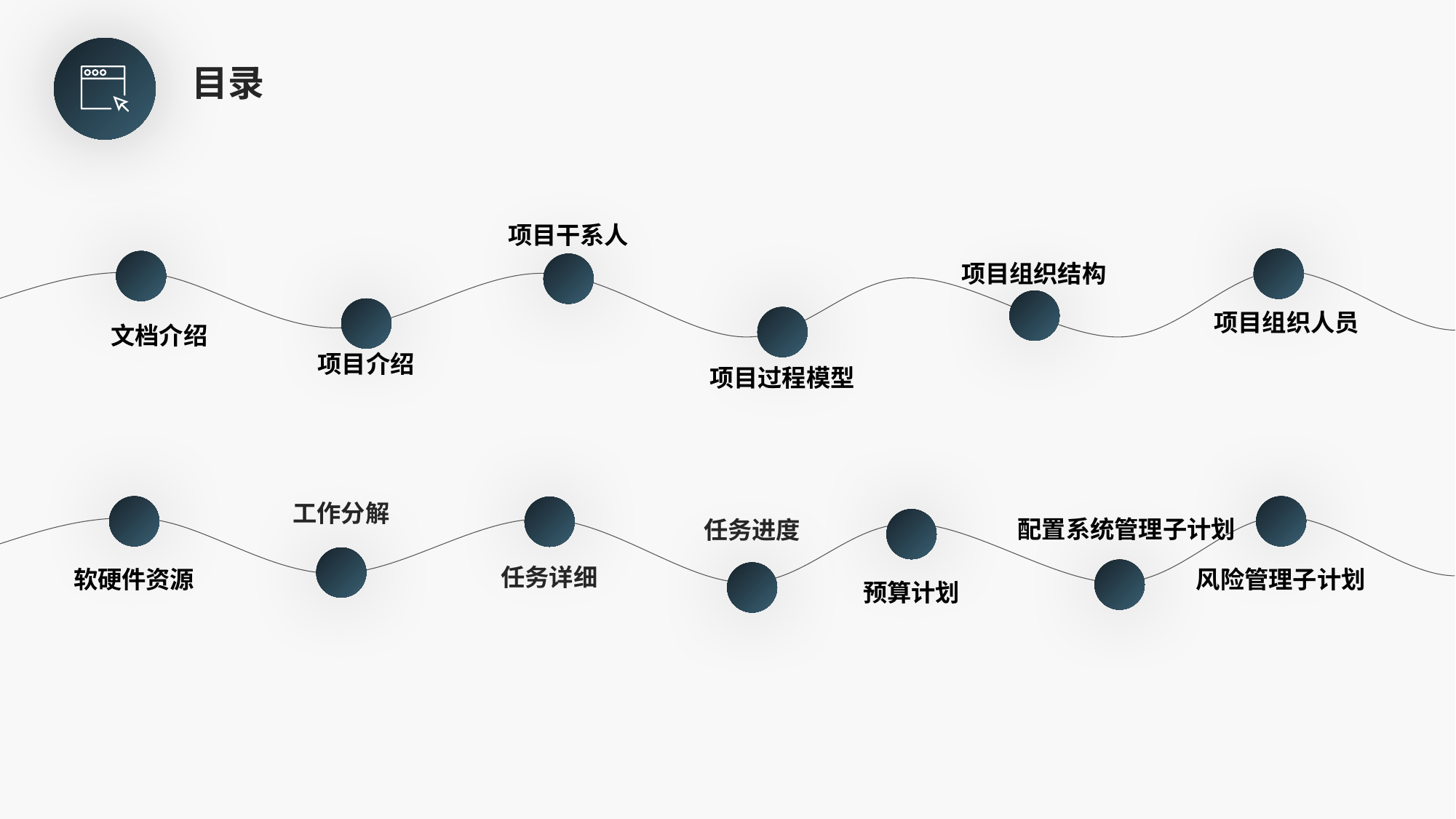

目录

项目干系人
项目组织结构

项目组织人员

文档介绍
项目介绍
项目过程模型
工作分解

配置系统管理子计划
任务进度

软硬件资源
风险管理子计划
任务详细

预算计划